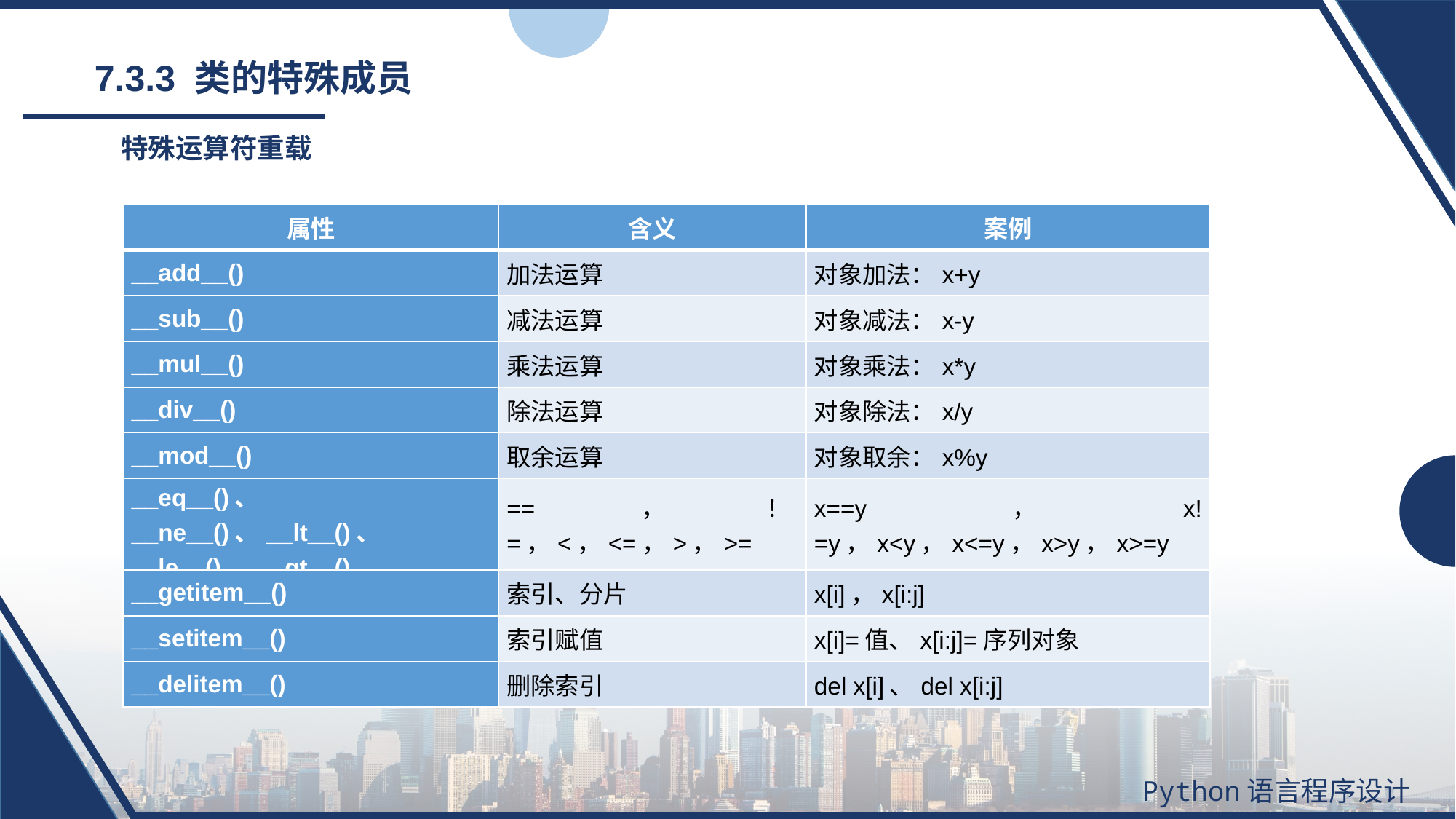

# 7.3.3 类的特殊成员
特殊运算符重载
| 属性 | 含义 | 案例 |
| --- | --- | --- |
| \_\_add\_\_() | 加法运算 | 对象加法：x+y |
| \_\_sub\_\_() | 减法运算 | 对象减法：x-y |
| \_\_mul\_\_() | 乘法运算 | 对象乘法：x\*y |
| \_\_div\_\_() | 除法运算 | 对象除法：x/y |
| \_\_mod\_\_() | 取余运算 | 对象取余：x%y |
| \_\_eq\_\_()、 \_\_ne\_\_()、\_\_lt\_\_()、 \_\_le\_\_()、\_\_gt\_\_()、 \_\_ge\_\_() | ==，！=，<，<=，>，>= | x==y，x!=y，x<y，x<=y，x>y，x>=y |
| \_\_getitem\_\_() | 索引、分片 | x[i]，x[i:j] |
| \_\_setitem\_\_() | 索引赋值 | x[i]=值、x[i:j]=序列对象 |
| \_\_delitem\_\_() | 删除索引 | del x[i]、del x[i:j] |